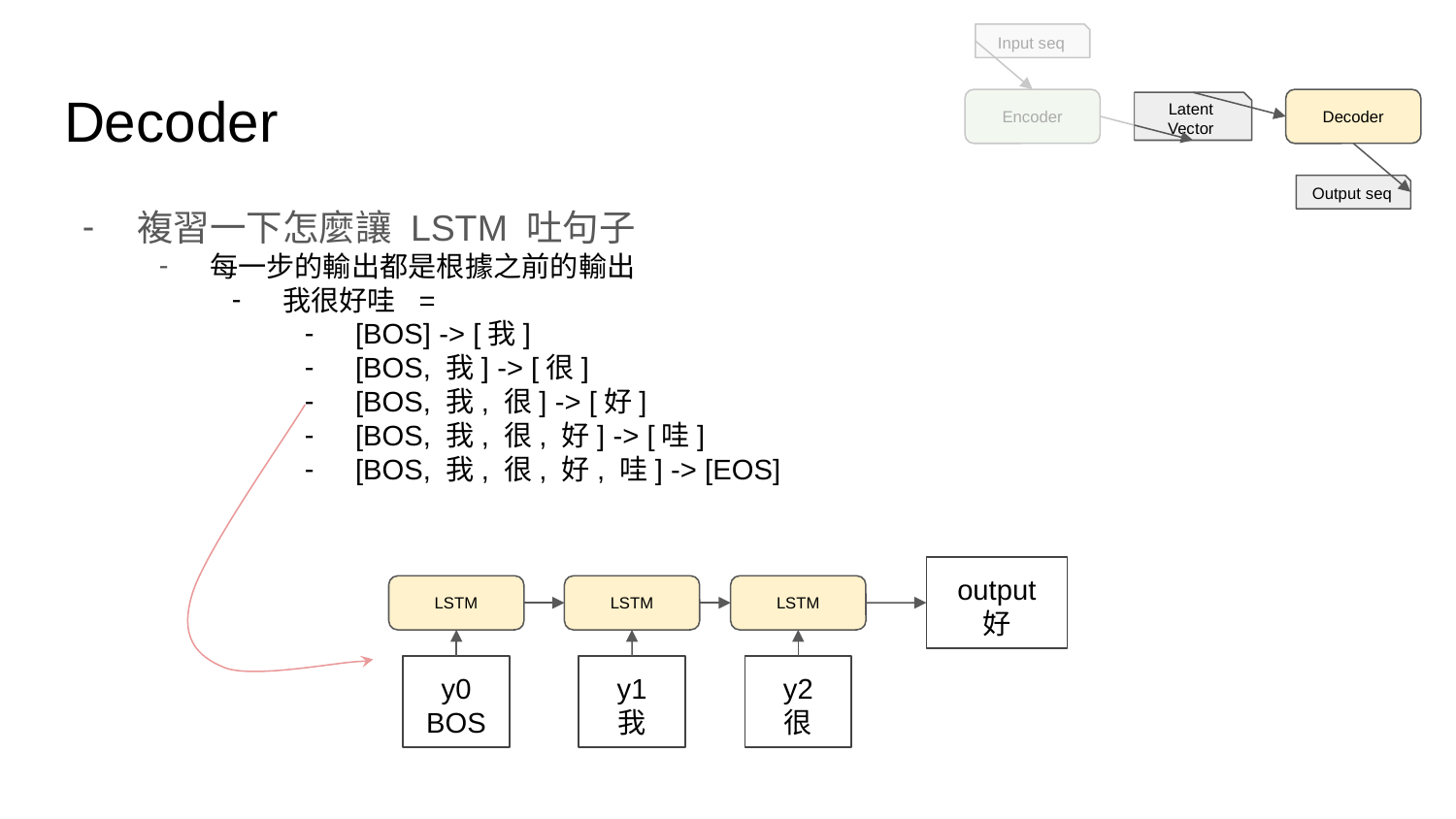

Input seq
# Decoder
Encoder
Decoder
Latent Vector
Output seq
複習一下怎麼讓 LSTM 吐句子
每一步的輸出都是根據之前的輸出
我很好哇  =
[BOS] -> [我]
[BOS, 我] -> [很]
[BOS, 我, 很] -> [好]
[BOS, 我, 很, 好] -> [哇]
[BOS, 我, 很, 好, 哇] -> [EOS]

output
好
LSTM
LSTM
LSTM
y0
BOS
y1
我
y2
很